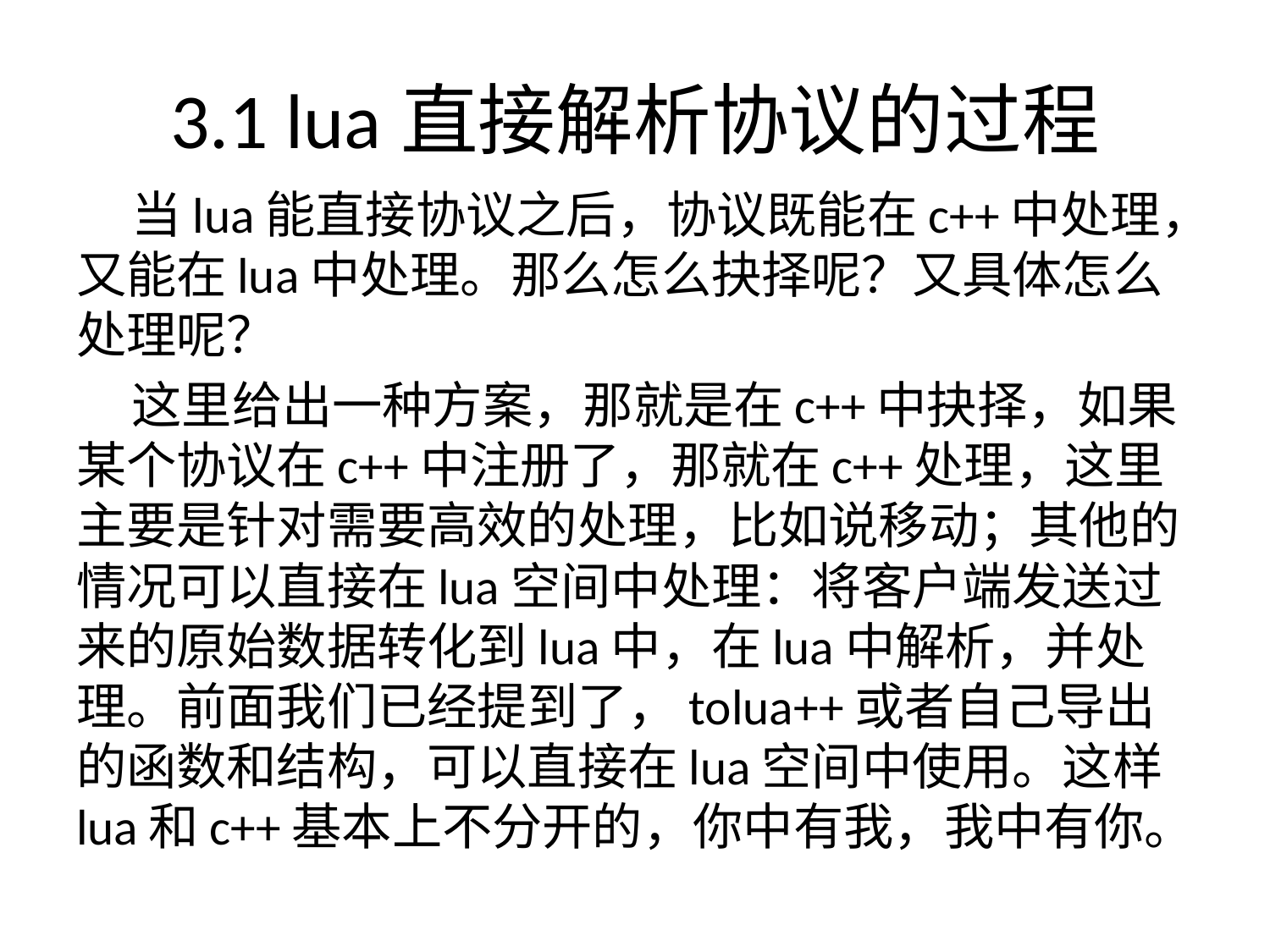

# 3.1 lua直接解析协议的过程
    当lua能直接协议之后，协议既能在c++中处理，又能在lua中处理。那么怎么抉择呢？又具体怎么处理呢？
    这里给出一种方案，那就是在c++中抉择，如果某个协议在c++中注册了，那就在c++处理，这里主要是针对需要高效的处理，比如说移动；其他的情况可以直接在lua空间中处理：将客户端发送过来的原始数据转化到lua中，在lua中解析，并处理。前面我们已经提到了，tolua++或者自己导出的函数和结构，可以直接在lua空间中使用。这样lua和c++基本上不分开的，你中有我，我中有你。